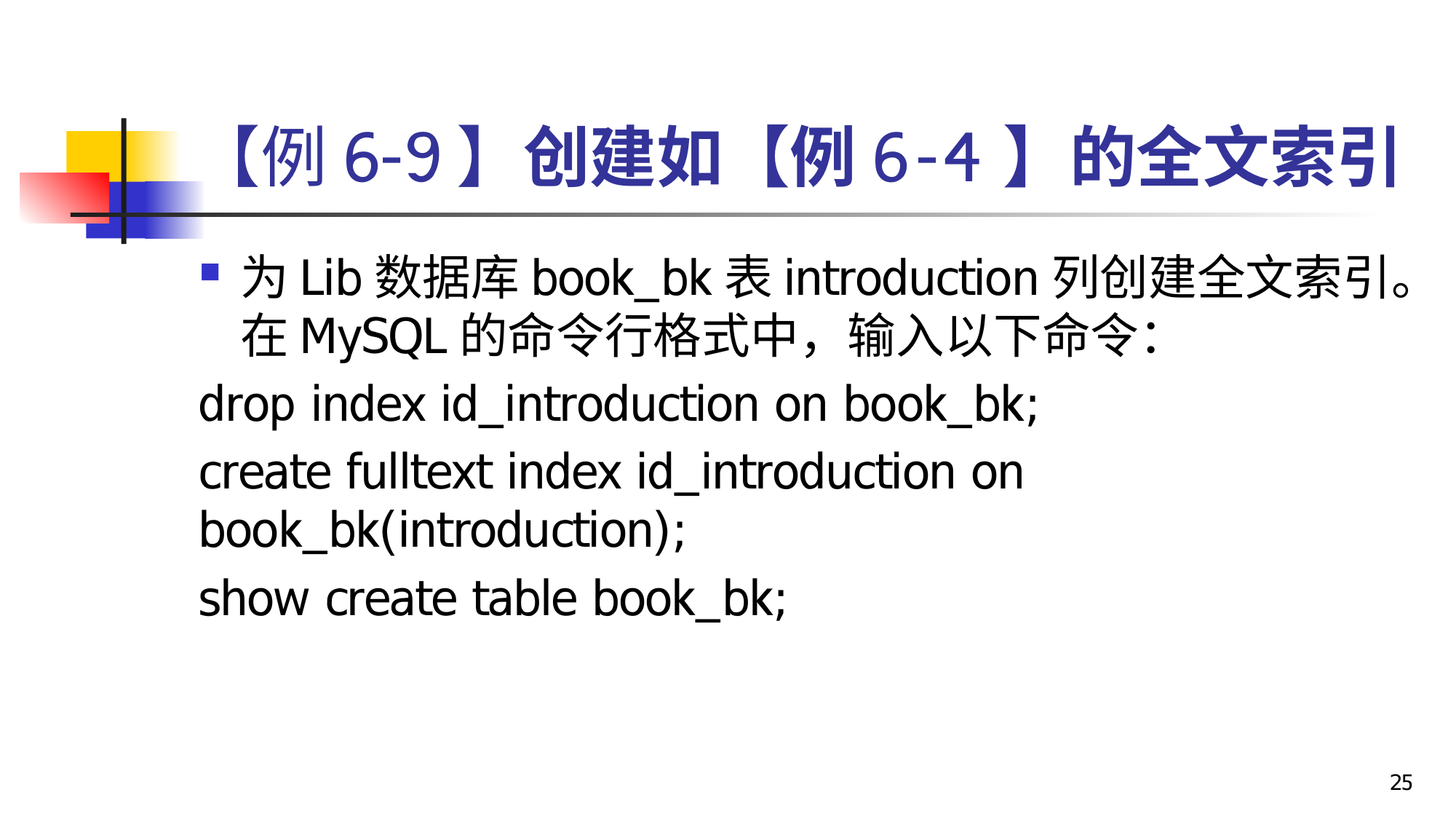

# 【例6-9】创建如【例6-4】的全文索引
为Lib数据库book_bk表introduction列创建全文索引。在MySQL的命令行格式中，输入以下命令：
drop index id_introduction on book_bk;
create fulltext index id_introduction on book_bk(introduction);
show create table book_bk;

25